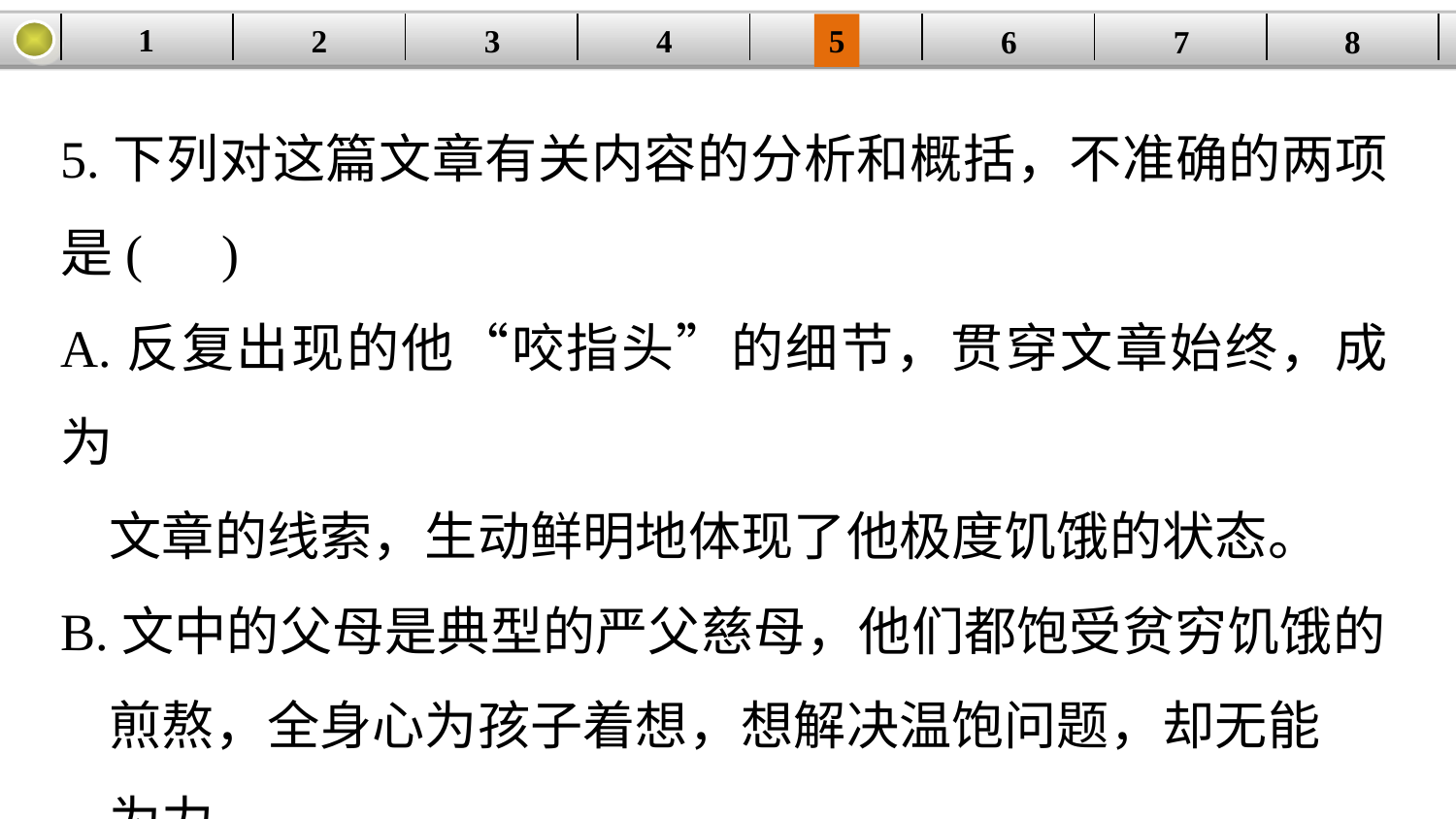

1
2
3
4
|  |  |  |  |  |  |  |  |
| --- | --- | --- | --- | --- | --- | --- | --- |
5
6
7
8

5.下列对这篇文章有关内容的分析和概括，不准确的两项是(　)
A.反复出现的他“咬指头”的细节，贯穿文章始终，成为
   文章的线索，生动鲜明地体现了他极度饥饿的状态。
B.文中的父母是典型的严父慈母，他们都饱受贫穷饥饿的
   煎熬，全身心为孩子着想，想解决温饱问题，却无能
   为力。